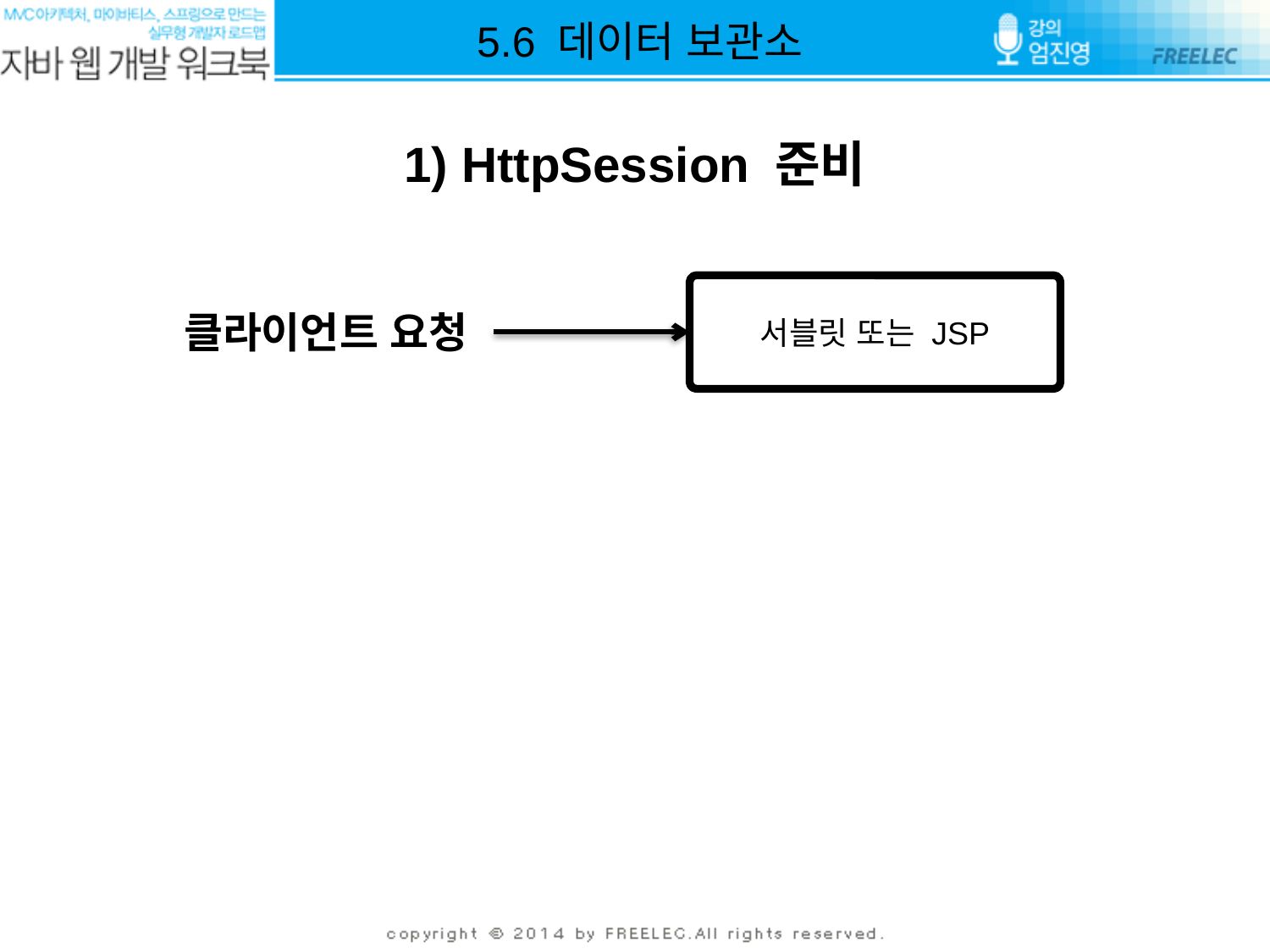

5.6 데이터 보관소
# 1) HttpSession 준비
서블릿 또는 JSP

클라이언트 요청